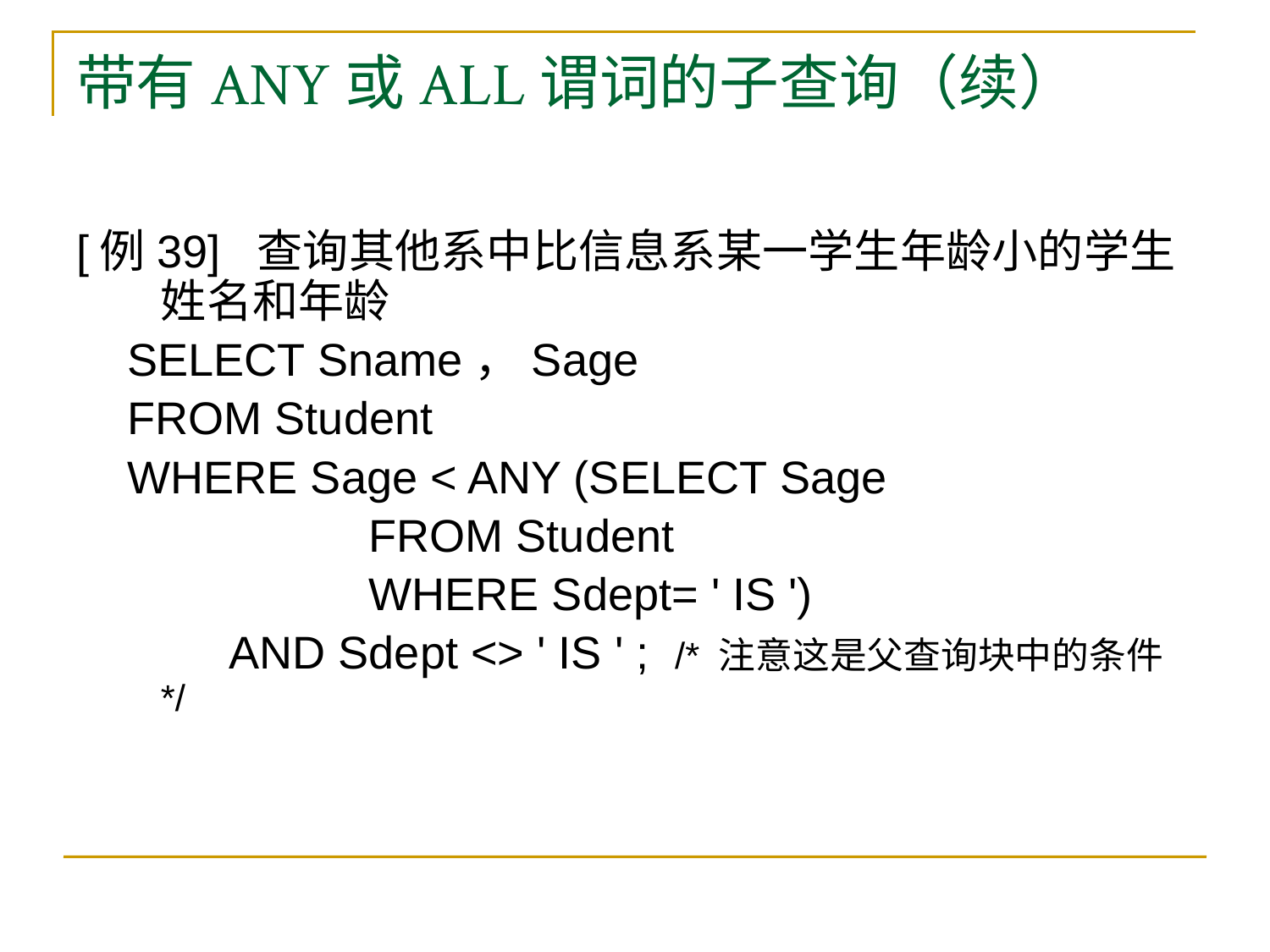

# 带有ANY或ALL谓词的子查询（续）
[例39]  查询其他系中比信息系某一学生年龄小的学生姓名和年龄
    SELECT Sname，Sage
    FROM Student
    WHERE Sage < ANY (SELECT Sage
                       FROM Student
                       WHERE Sdept= ' IS ')
            AND Sdept <> ' IS ' ;  /* 注意这是父查询块中的条件 */